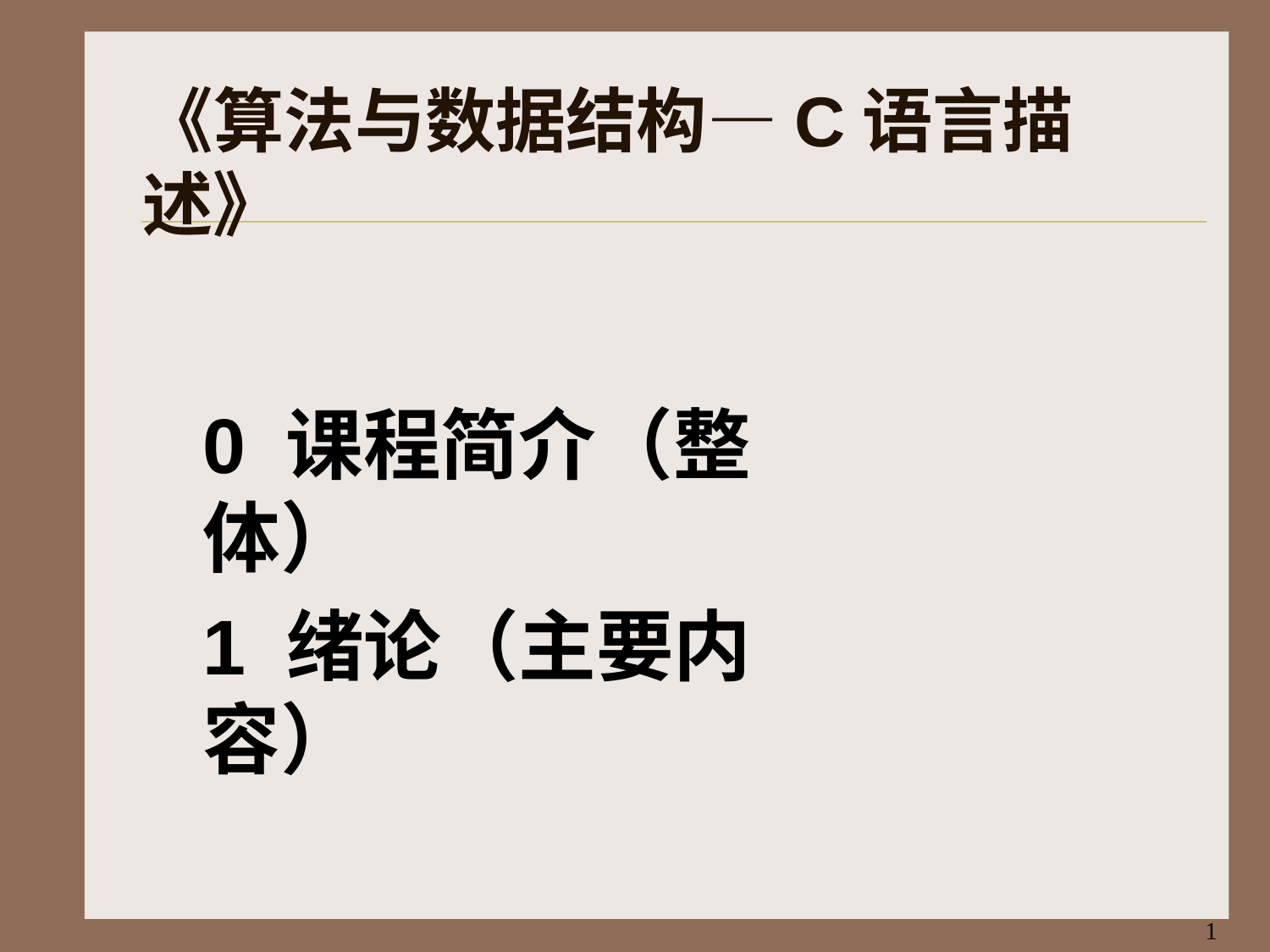

# 《算法与数据结构—C语言描述》

0 课程简介（整体）
1 绪论（主要内容）
1